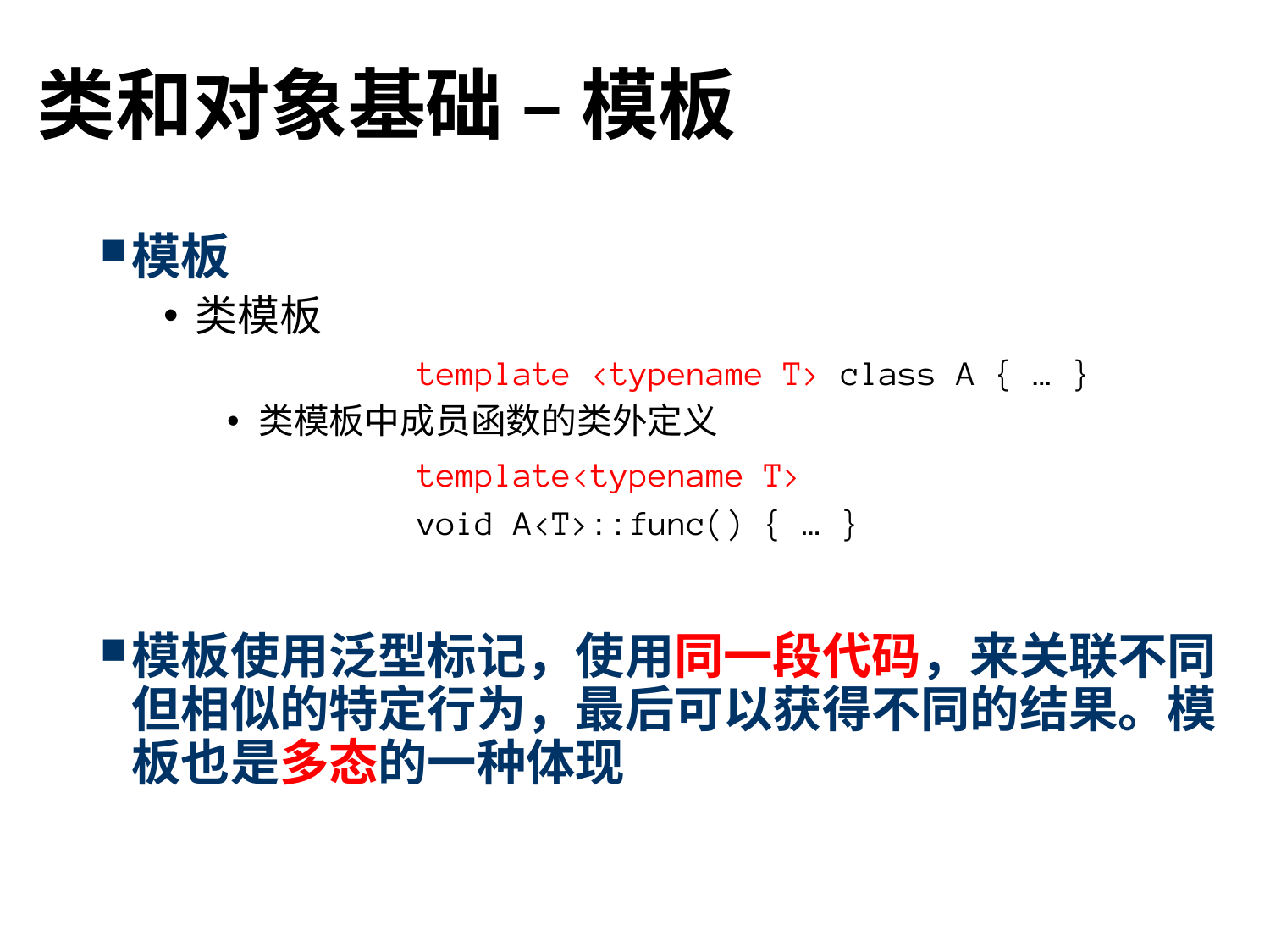

# 类和对象基础 – 模板
模板
类模板
		template <typename T> class A { … }
类模板中成员函数的类外定义
		template<typename T>
		void A<T>::func() { … }

模板使用泛型标记，使用同一段代码，来关联不同但相似的特定行为，最后可以获得不同的结果。模板也是多态的一种体现